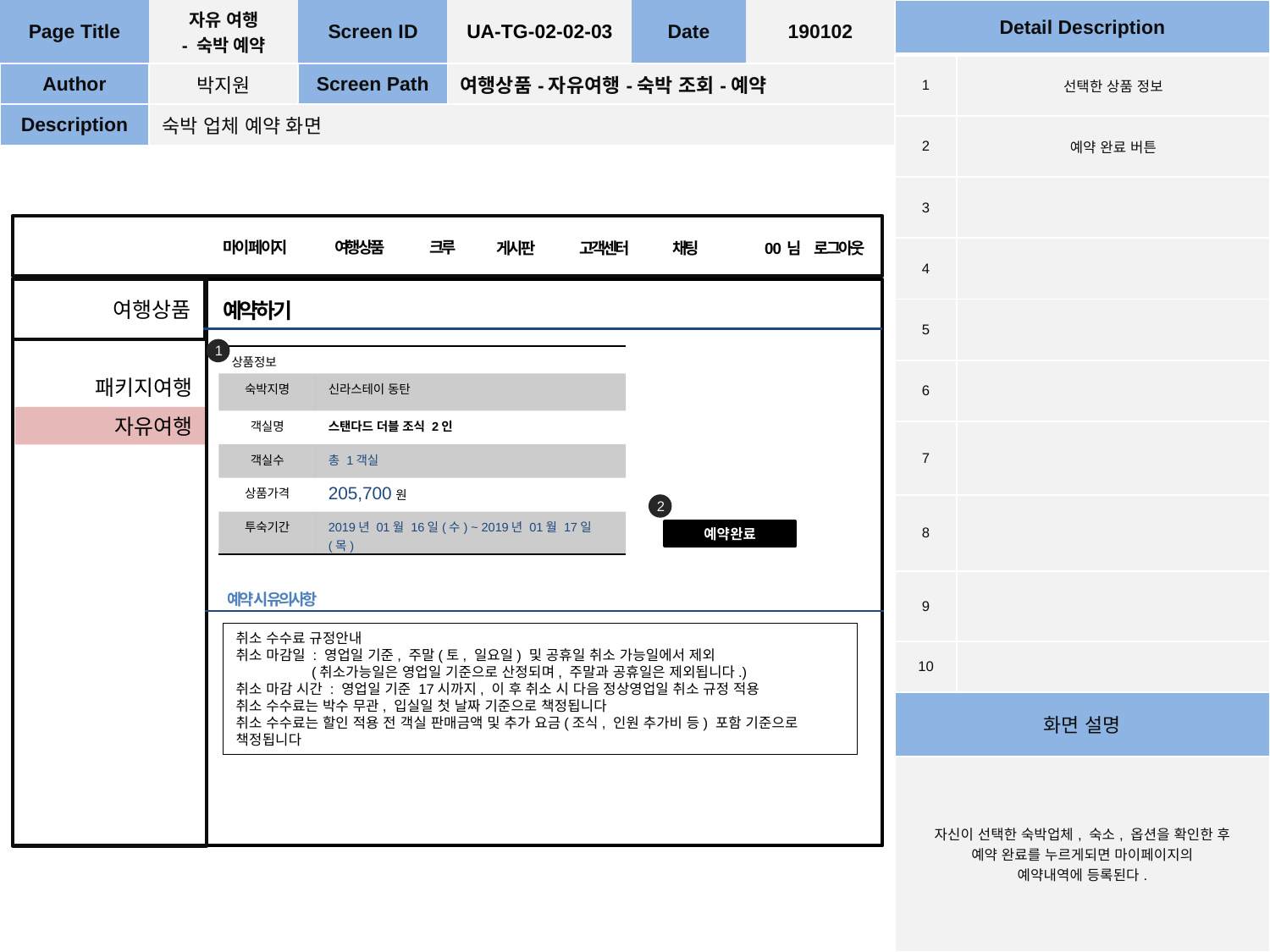

| Page Title | 자유 여행 - 숙박 예약 | Screen ID | UA-TG-02-02-03 | Date | 190102 |
| --- | --- | --- | --- | --- | --- |
| Author | 박지원 | Screen Path | 여행상품-자유여행-숙박 조회-예약 |  |  |
| Description | 숙박 업체 예약 화면 |  |  |  |  |
| Detail Description |  |
| --- | --- |
| 1 | 선택한 상품 정보 |
| 2 | 예약 완료 버튼 |
| 3 |  |
| 4 |  |
| 5 |  |
| 6 |  |
| 7 |  |
| 8 |  |
| 9 |  |
| 10 |  |
| 화면 설명 |  |
| 자신이 선택한 숙박업체, 숙소, 옵션을 확인한 후 예약 완료를 누르게되면 마이페이지의 예약내역에 등록된다. |  |

여행상품
크루
마이 페이지
게시판
고객센터
채팅
0 0 님
로그아웃

여행상품
예약하기
1

| 상품정보 |  |
| --- | --- |
| 숙박지명 | 신라스테이 동탄 |
| 객실명 | 스탠다드 더블 조식 2인 |
| 객실수 | 총 1객실 |
| 상품가격 | 205,700원 |
| 투숙기간 | 2019년 01월 16일(수) ~ 2019년 01월 17일(목) |
패키지여행
자유여행
2

예약완료
예약 시 유의사항
취소 수수료 규정안내
취소 마감일 : 영업일 기준, 주말(토, 일요일) 및 공휴일 취소 가능일에서 제외
                  (취소가능일은 영업일 기준으로 산정되며, 주말과 공휴일은 제외됩니다.)
취소 마감 시간 : 영업일 기준 17시까지, 이 후 취소 시 다음 정상영업일 취소 규정 적용
취소 수수료는 박수 무관, 입실일 첫 날짜 기준으로 책정됩니다
취소 수수료는 할인 적용 전 객실 판매금액 및 추가 요금(조식, 인원 추가비 등) 포함 기준으로 책정됩니다